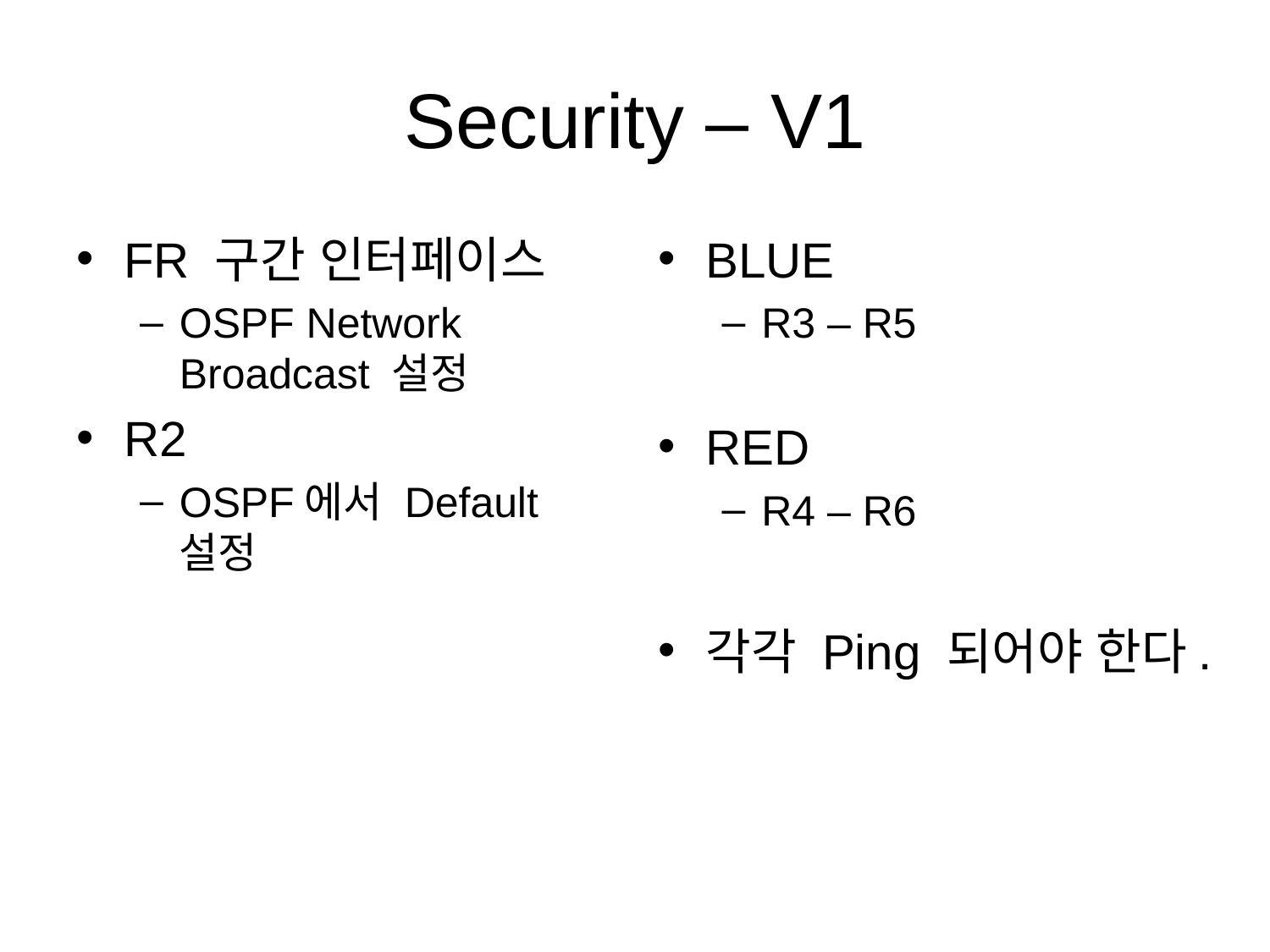

# Security – V1
FR 구간 인터페이스
OSPF Network Broadcast 설정
R2
OSPF에서 Default 설정
BLUE
R3 – R5

RED
R4 – R6

각각 Ping 되어야 한다.